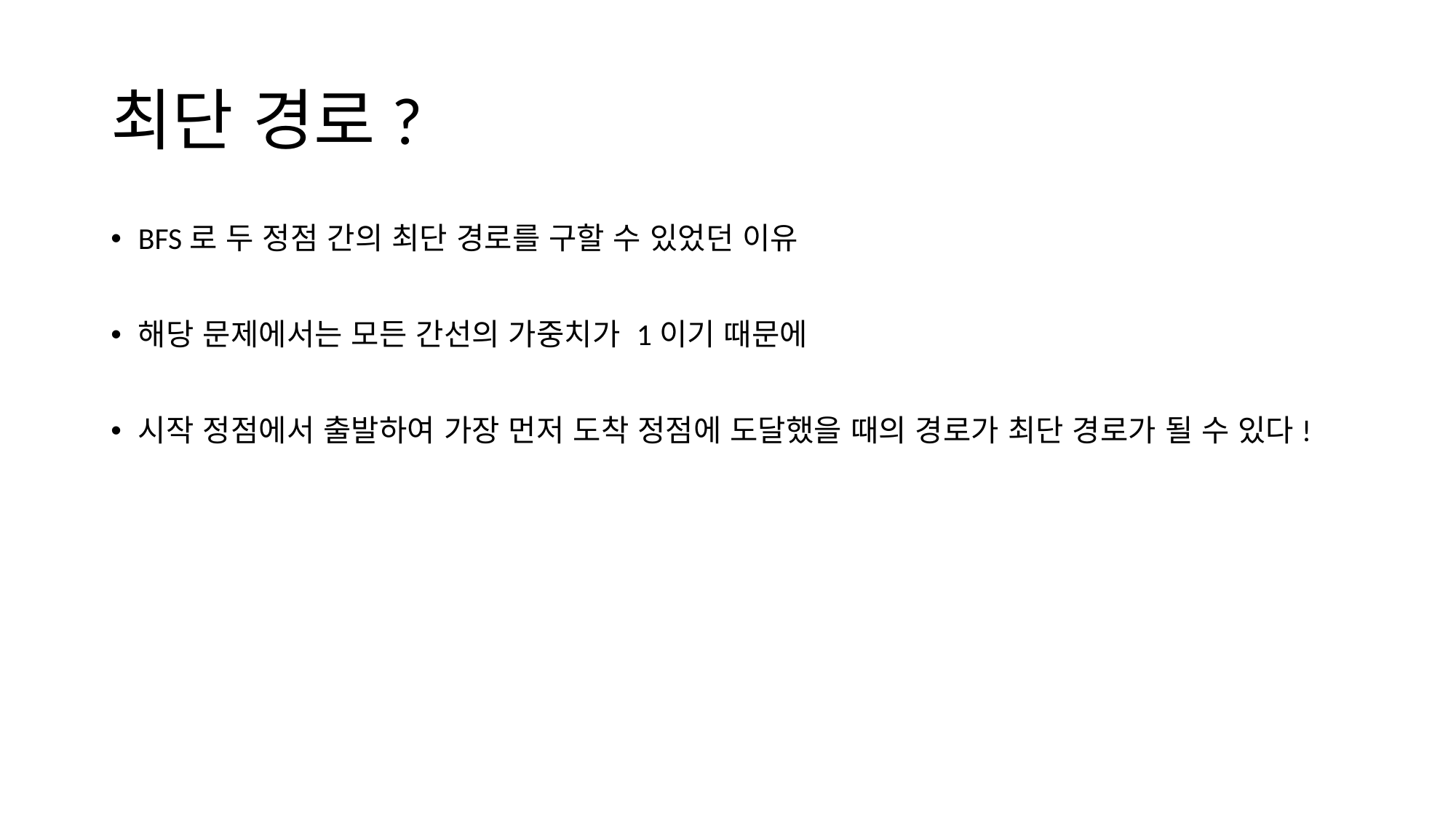

# 최단 경로?
BFS로 두 정점 간의 최단 경로를 구할 수 있었던 이유

해당 문제에서는 모든 간선의 가중치가 1이기 때문에

시작 정점에서 출발하여 가장 먼저 도착 정점에 도달했을 때의 경로가 최단 경로가 될 수 있다!